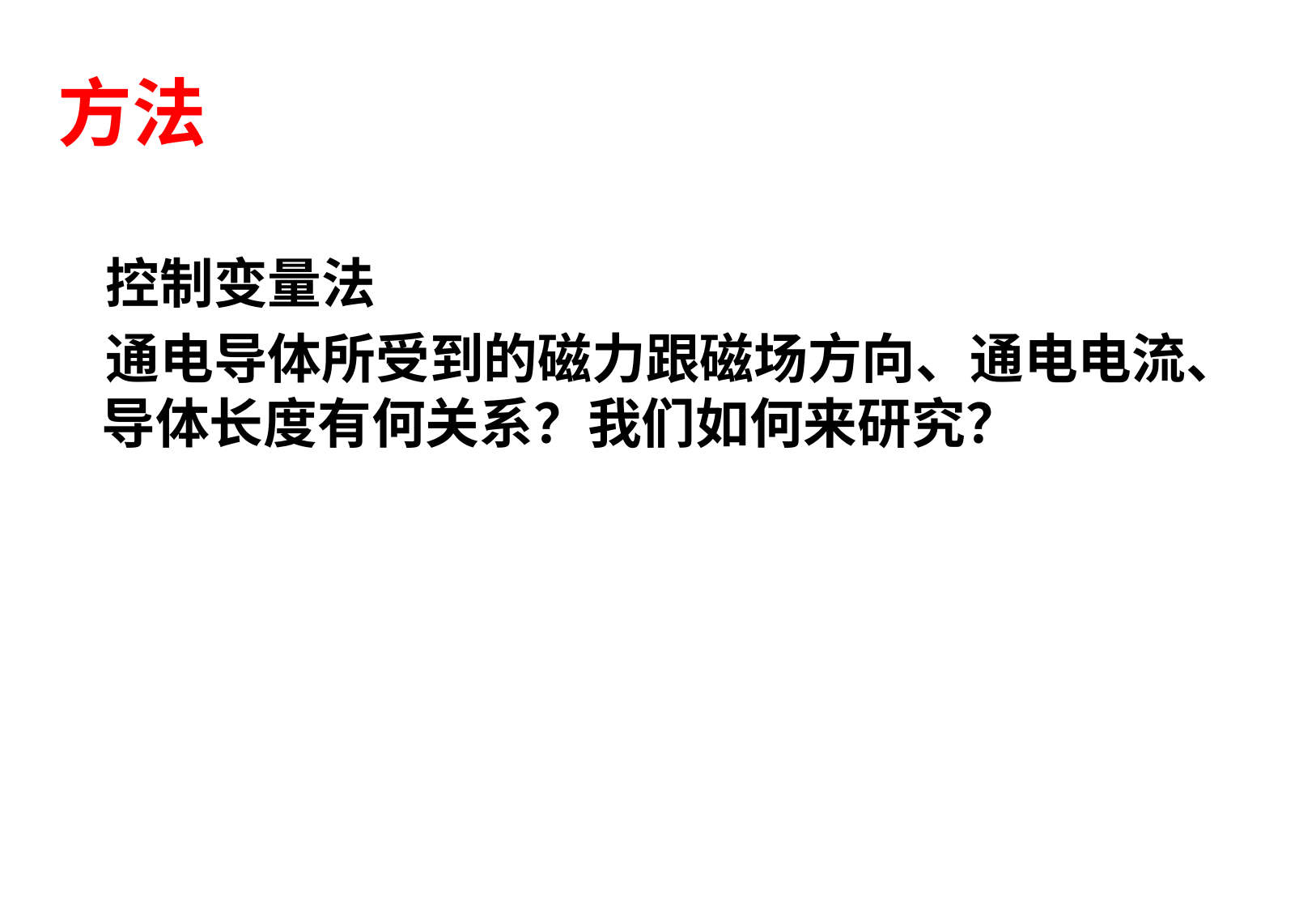

# 方法
   控制变量法
   通电导体所受到的磁力跟磁场方向、通电电流、导体长度有何关系？我们如何来研究？